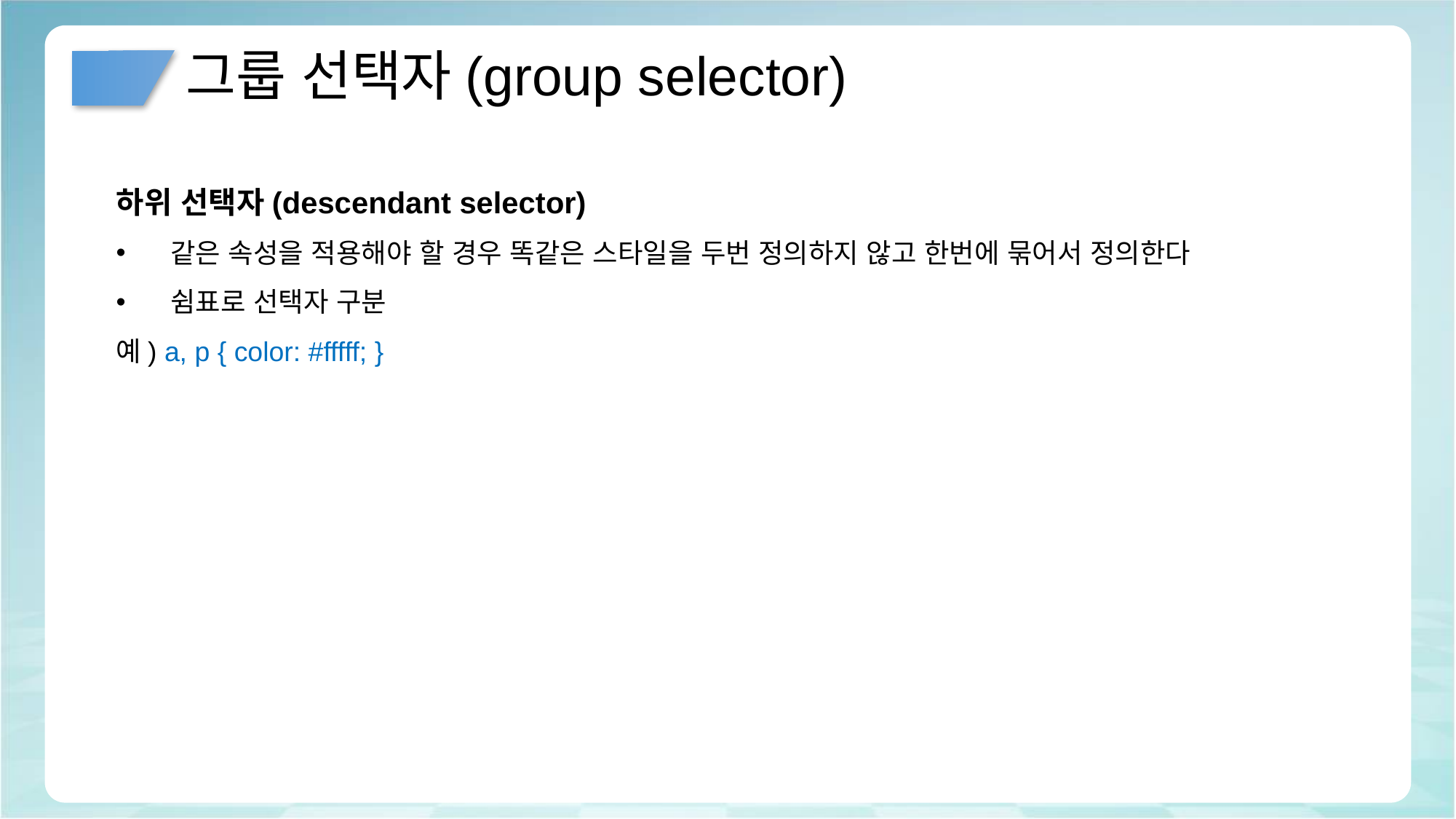

# 그룹 선택자(group selector)
하위 선택자(descendant selector)
같은 속성을 적용해야 할 경우 똑같은 스타일을 두번 정의하지 않고 한번에 묶어서 정의한다
쉼표로 선택자 구분
예) a, p { color: #fffff; }